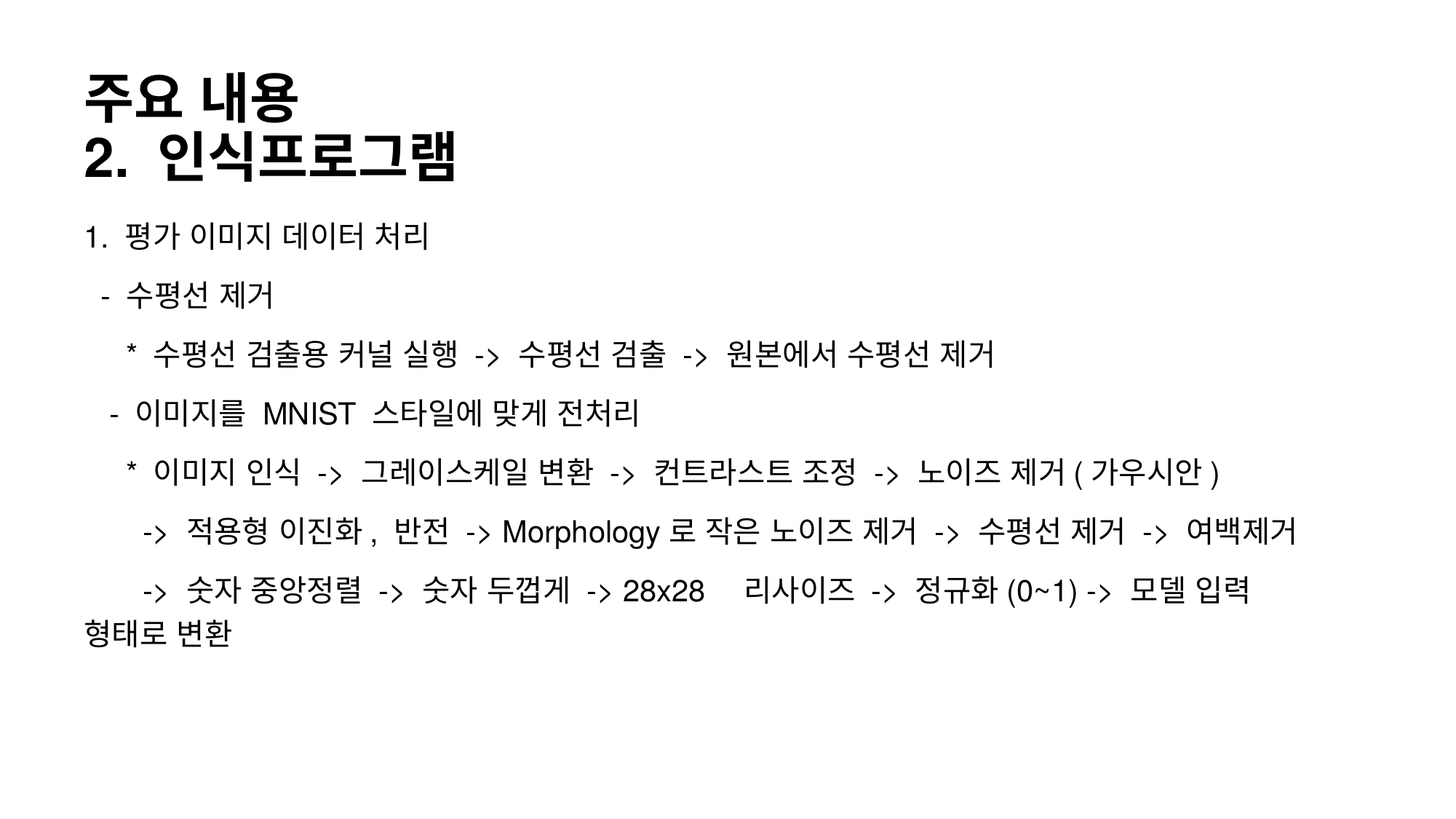

# 주요 내용 2. 인식프로그램
1. 평가 이미지 데이터 처리
  - 수평선 제거
     * 수평선 검출용 커널 실행 -> 수평선 검출 -> 원본에서 수평선 제거
   - 이미지를 MNIST 스타일에 맞게 전처리
     * 이미지 인식 -> 그레이스케일 변환 -> 컨트라스트 조정 -> 노이즈 제거(가우시안)
       -> 적용형 이진화, 반전 -> Morphology로 작은 노이즈 제거 -> 수평선 제거 -> 여백제거
       -> 숫자 중앙정렬 -> 숫자 두껍게 -> 28x28 리사이즈 -> 정규화(0~1) -> 모델 입력 형태로 변환